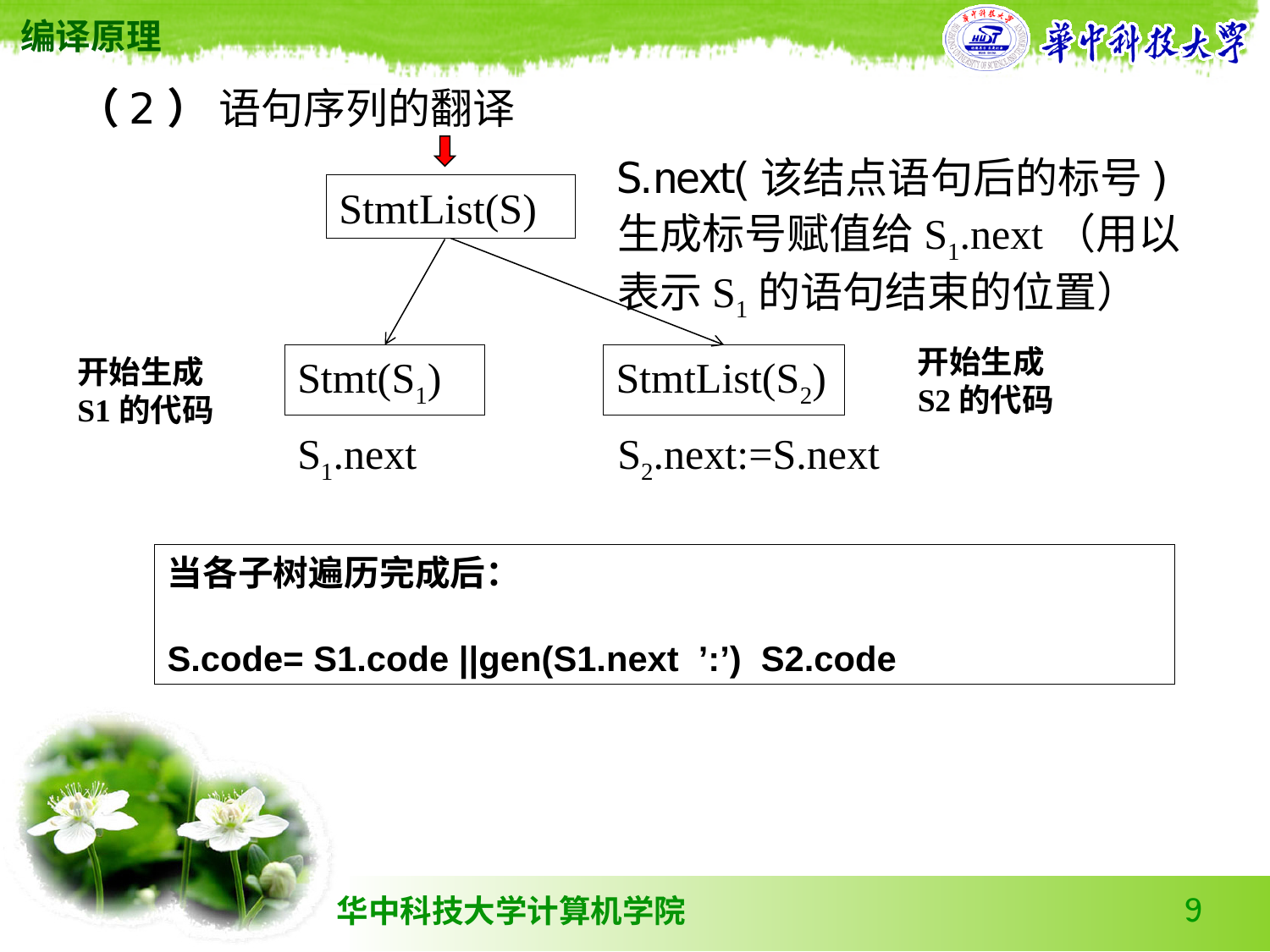

（2） 语句序列的翻译

S.next(该结点语句后的标号)
StmtList(S)
生成标号赋值给S1.next（用以表示S1的语句结束的位置）
开始生成S2的代码
Stmt(S1)
StmtList(S2)
开始生成S1的代码
S1.next
S2.next:=S.next
当各子树遍历完成后：

S.code= S1.code ||gen(S1.next  ’:’)  S2.code
9